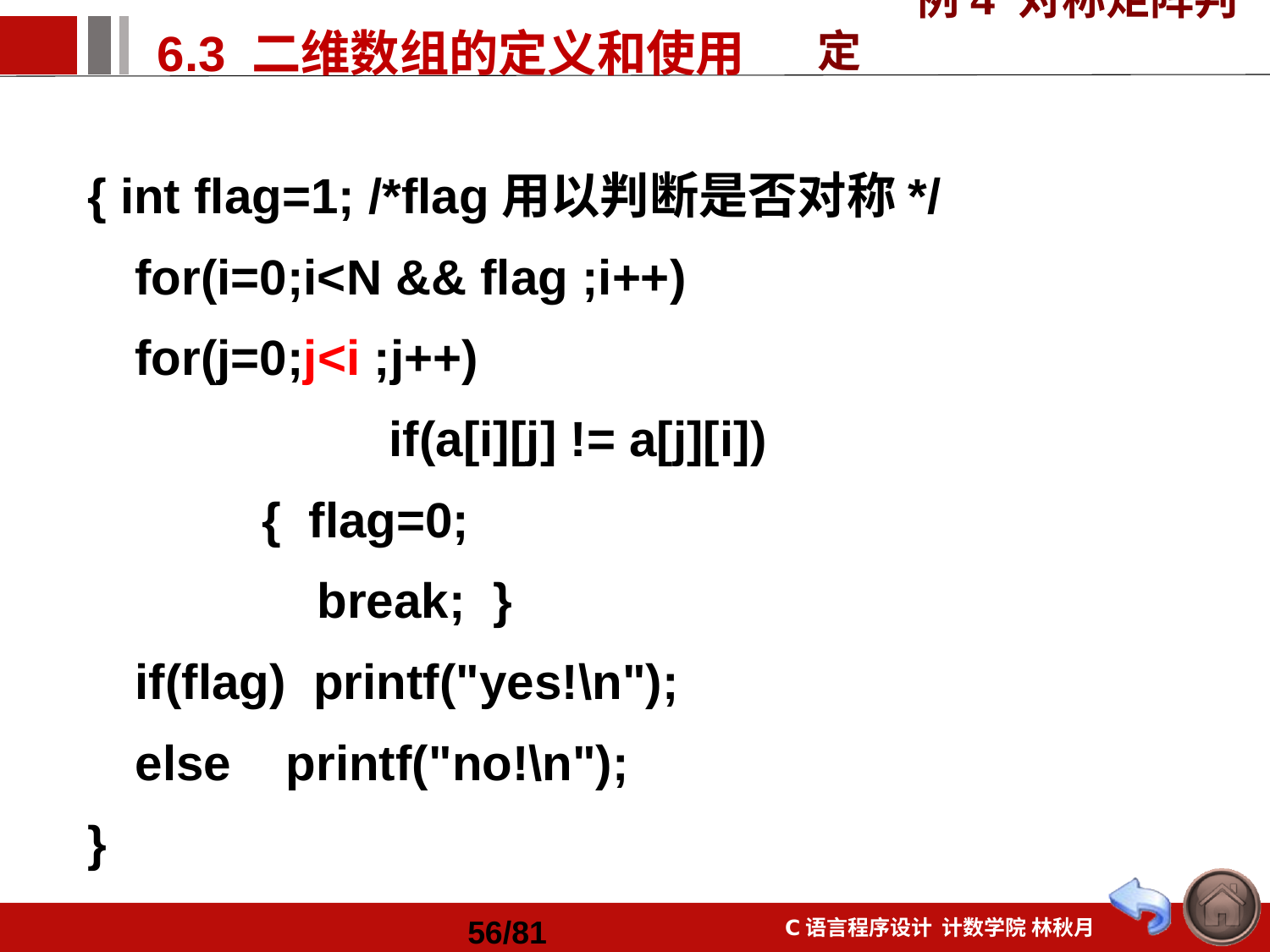

——例4 对称矩阵判定
{ int flag=1; /*flag用以判断是否对称*/
	for(i=0;i<N && flag ;i++)
   	for(j=0;j<i ;j++)
     		if(a[i][j] != a[j][i])
        	{  flag=0;
            	    break;  }
	if(flag)  printf("yes!\n");
	else    printf("no!\n");
}